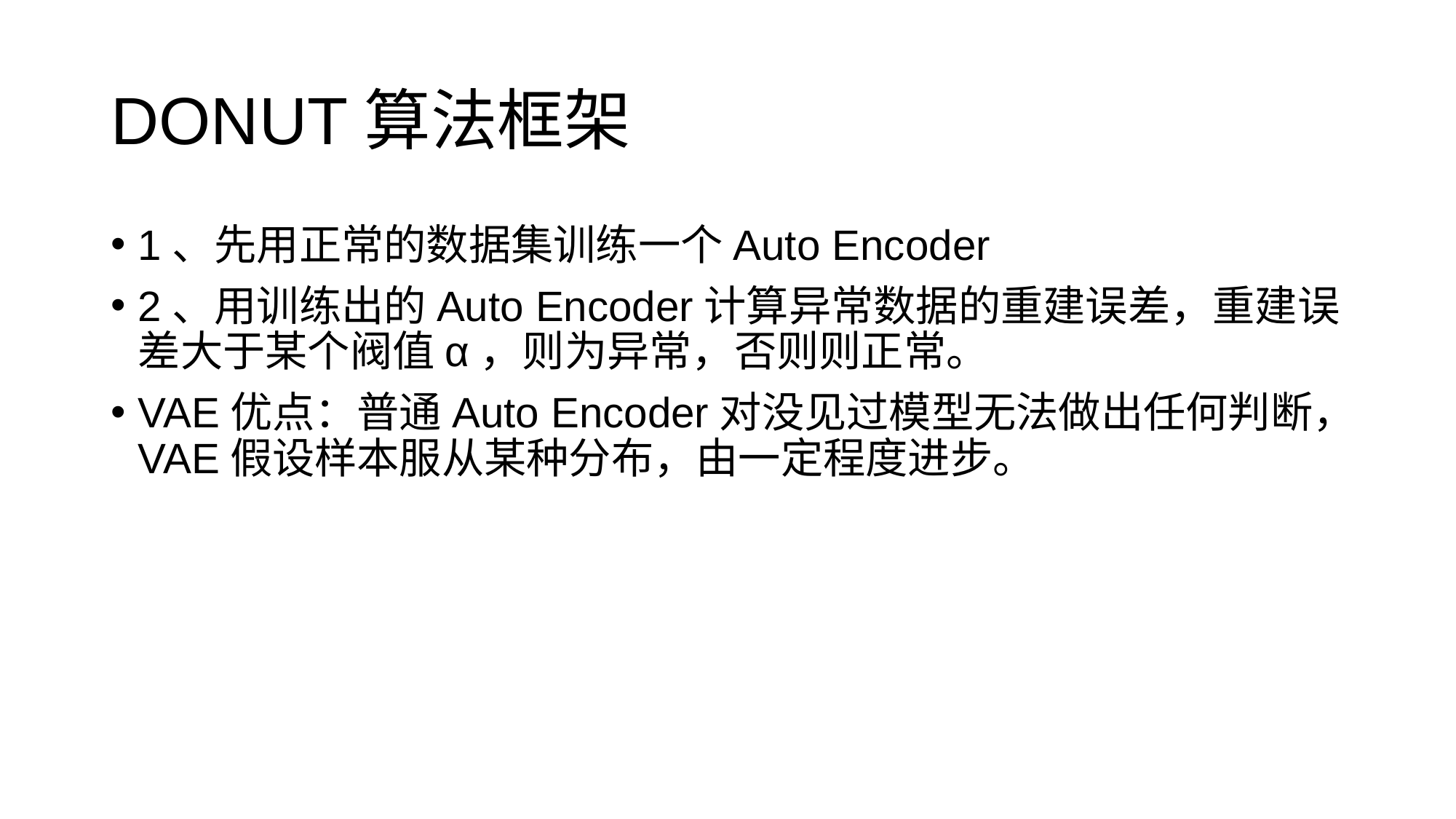

# DONUT算法框架
1、先用正常的数据集训练一个Auto Encoder
2、用训练出的Auto Encoder计算异常数据的重建误差，重建误差大于某个阀值α，则为异常，否则则正常。
VAE优点：普通Auto Encoder对没见过模型无法做出任何判断，VAE假设样本服从某种分布，由一定程度进步。